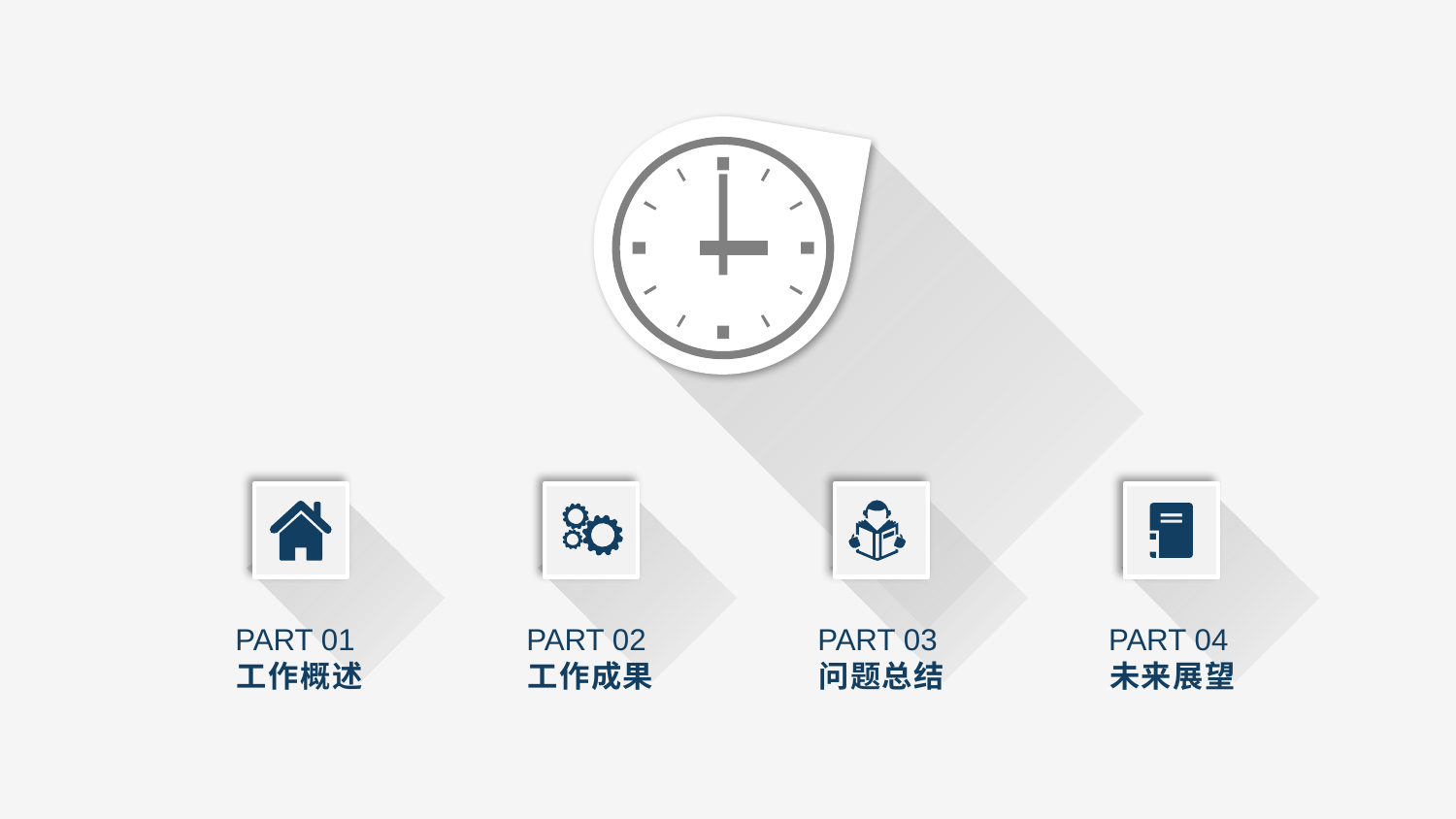

PART 01
工作概述
PART 02
工作成果
PART 03
问题总结
PART 04
未来展望